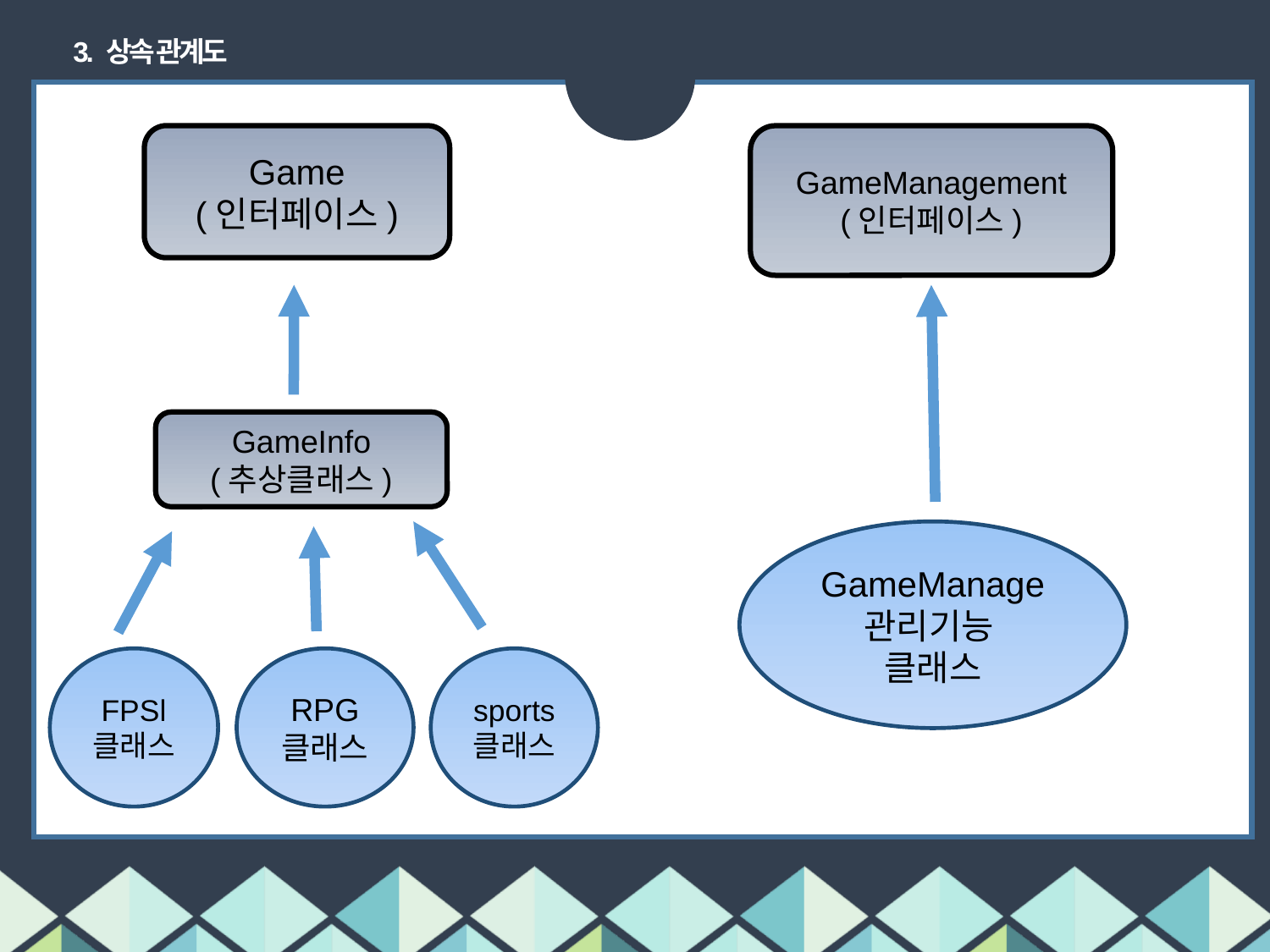

3. 상속 관계도

Game
(인터페이스)
GameManagement
(인터페이스)
GameInfo
(추상클래스)
GameManage
관리기능
클래스
FPSl
클래스
RPG
클래스
sports
클래스